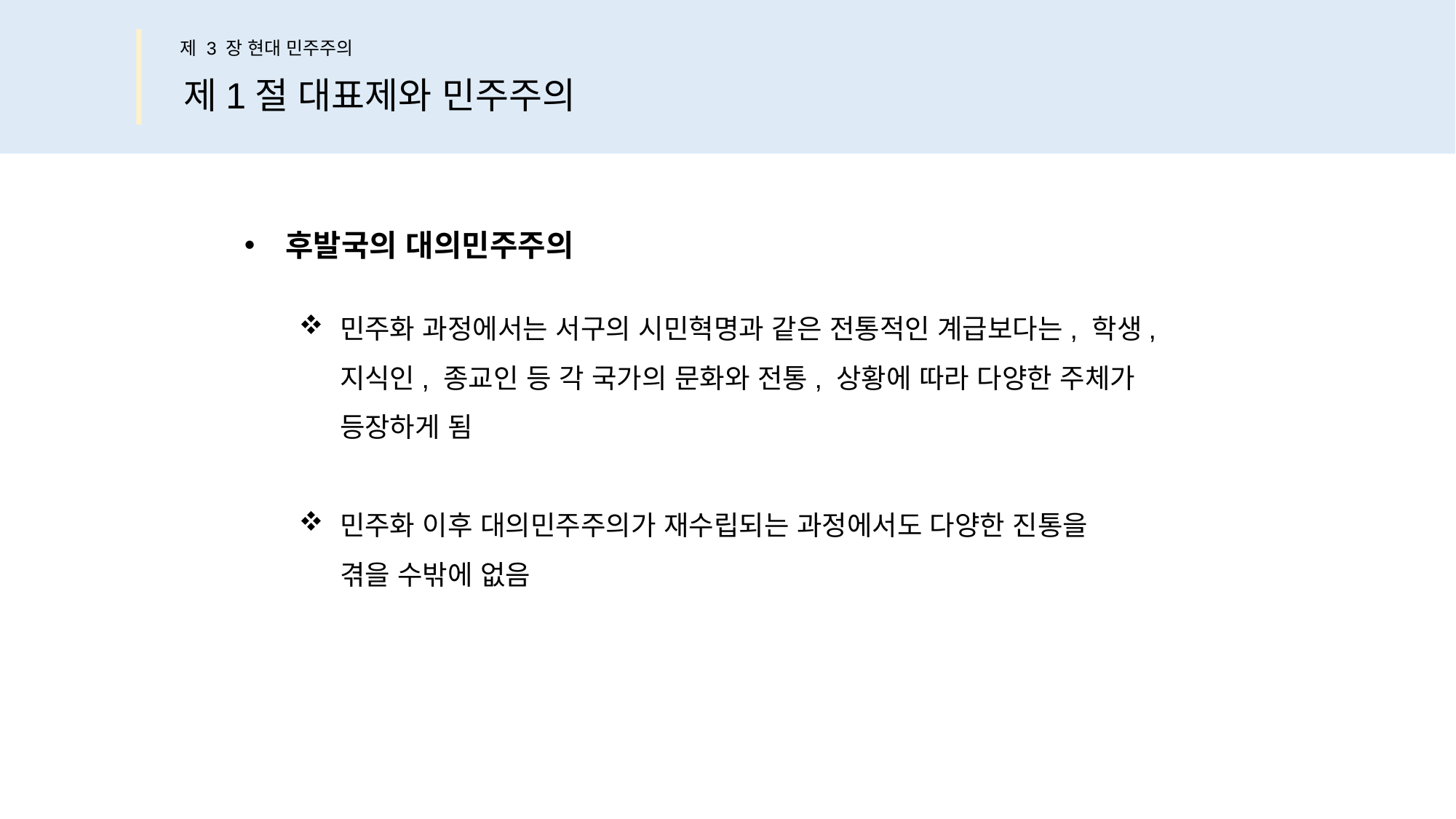

제 3 장 현대 민주주의
제1절 대표제와 민주주의
후발국의 대의민주주의

민주화 과정에서는 서구의 시민혁명과 같은 전통적인 계급보다는, 학생,
지식인, 종교인 등 각 국가의 문화와 전통, 상황에 따라 다양한 주체가
등장하게 됨

민주화 이후 대의민주주의가 재수립되는 과정에서도 다양한 진통을
겪을 수밖에 없음